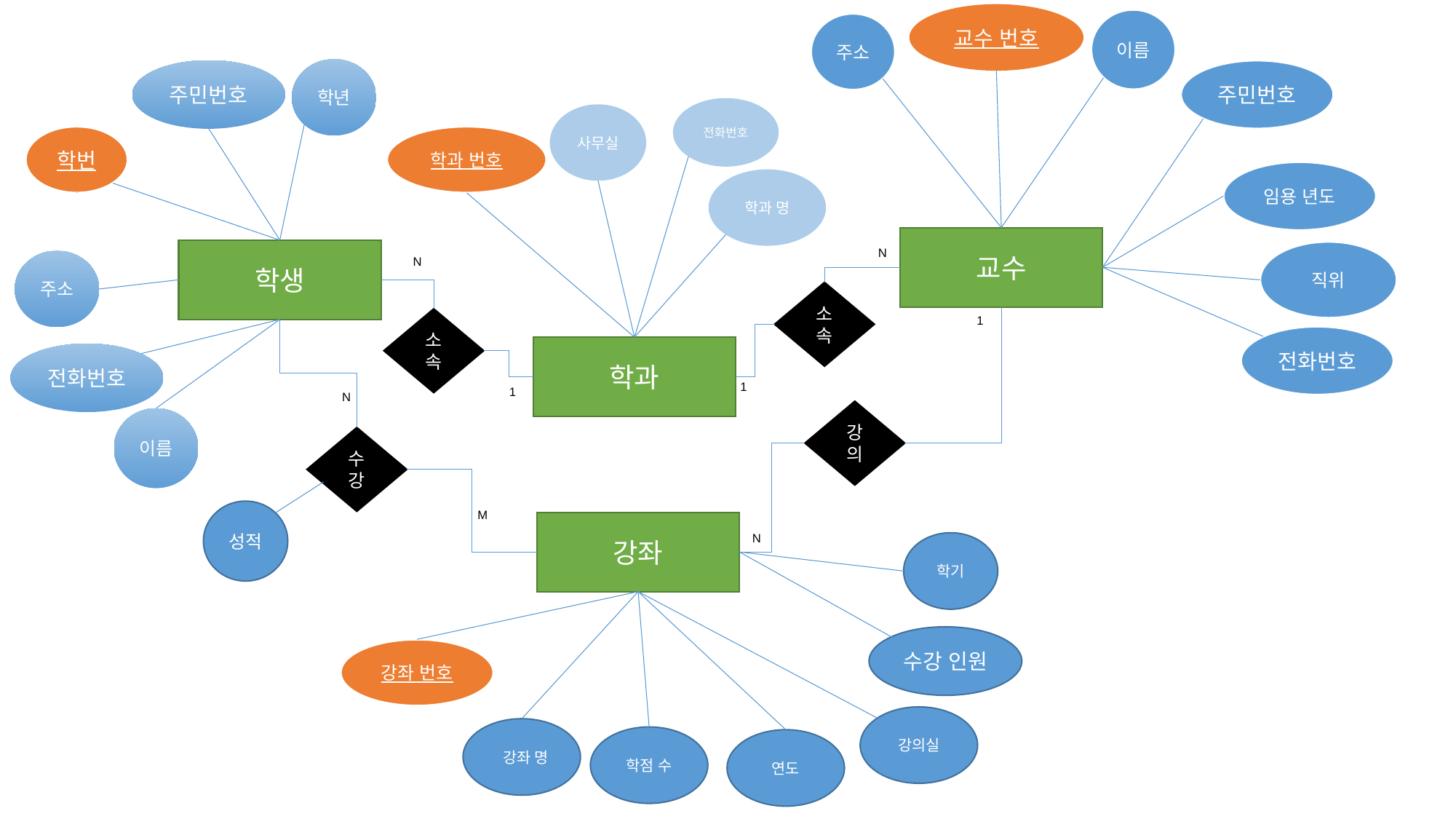

교수 번호
이름
주소
학년
주민번호
주민번호
전화번호
사무실
학과 번호
학번
임용 년도
학과 명
교수
학생
N
직위
N
주소
소속
1
소속
전화번호
학과
전화번호
1
1
N
강의
이름
수강
성적
M
강좌
N
학기
수강 인원
강좌 번호
강의실
 강좌 명
학점 수
연도